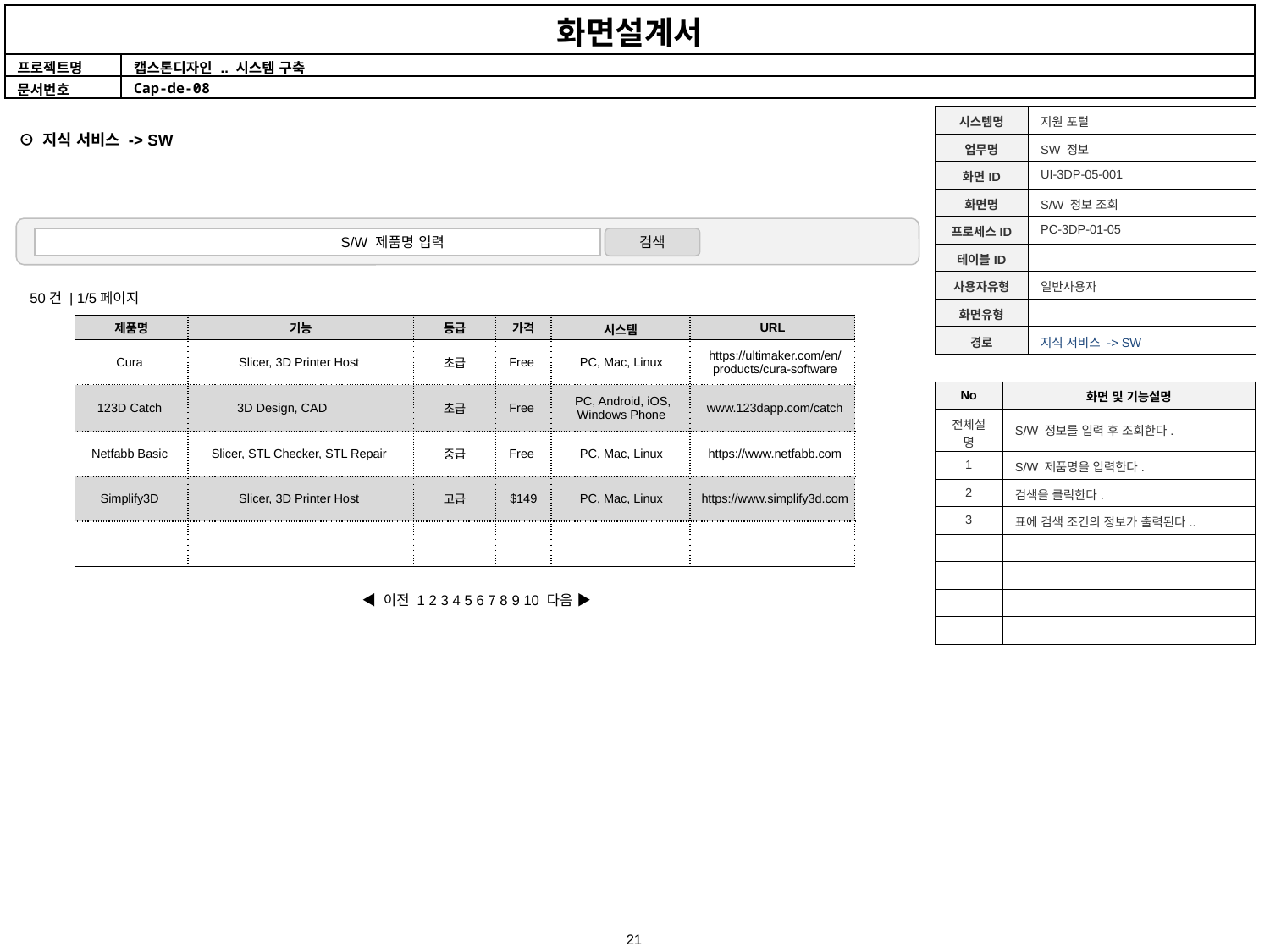

| 시스템명 | 지원 포털 |
| --- | --- |
| 업무명 | SW 정보 |
| 화면ID | UI-3DP-05-001 |
| 화면명 | S/W 정보 조회 |
| 프로세스ID | PC-3DP-01-05 |
| 테이블ID |  |
| 사용자유형 | 일반사용자 |
| 화면유형 |  |
| 경로 | 지식 서비스 -> SW |
⊙ 지식 서비스 -> SW

검색
S/W 제품명 입력
50건 | 1/5페이지
| 제품명 | 기능 | 등급 | 가격 | 시스템 | URL |
| --- | --- | --- | --- | --- | --- |
| Cura | Slicer, 3D Printer Host | 초급 | Free | PC, Mac, Linux | https://ultimaker.com/en/products/cura-software |
| 123D Catch | 3D Design, CAD | 초급 | Free | PC, Android, iOS, Windows Phone | www.123dapp.com/catch |
| Netfabb Basic | Slicer, STL Checker, STL Repair | 중급 | Free | PC, Mac, Linux | https://www.netfabb.com |
| Simplify3D | Slicer, 3D Printer Host | 고급 | $149 | PC, Mac, Linux | https://www.simplify3d.com |
|  |  |  |  |  |  |
| No | 화면 및 기능설명 |
| --- | --- |
| 전체설명 | S/W 정보를 입력 후 조회한다. |
| 1 | S/W 제품명을 입력한다. |
| 2 | 검색을 클릭한다. |
| 3 | 표에 검색 조건의 정보가 출력된다.. |
|  |  |
|  |  |
|  |  |
|  |  |
◀ 이전 1 2 3 4 5 6 7 8 9 10 다음 ▶